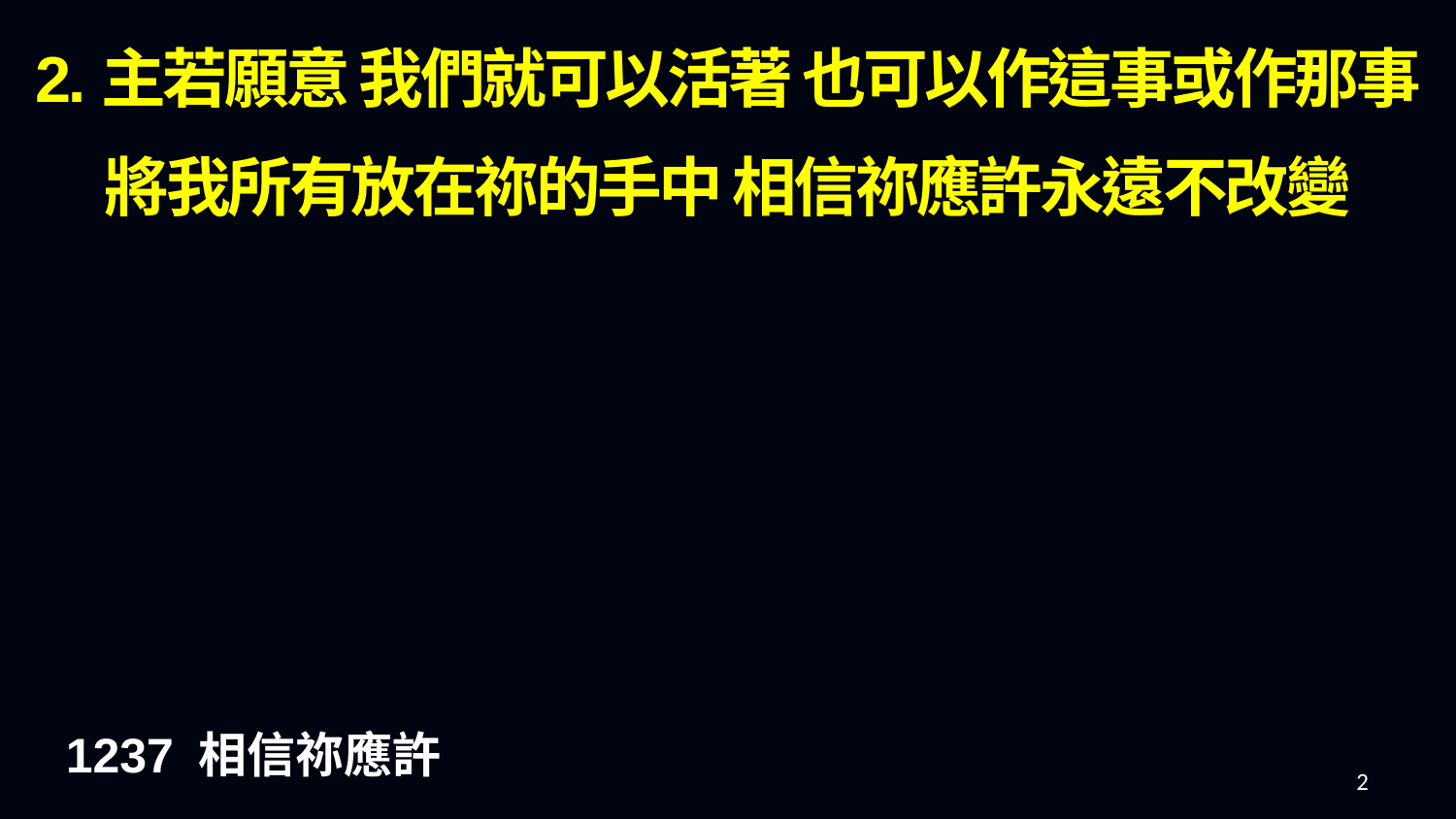

2.主若願意 我們就可以活著 也可以作這事或作那事
將我所有放在祢的手中 相信祢應許永遠不改變
1237 相信祢應許
2